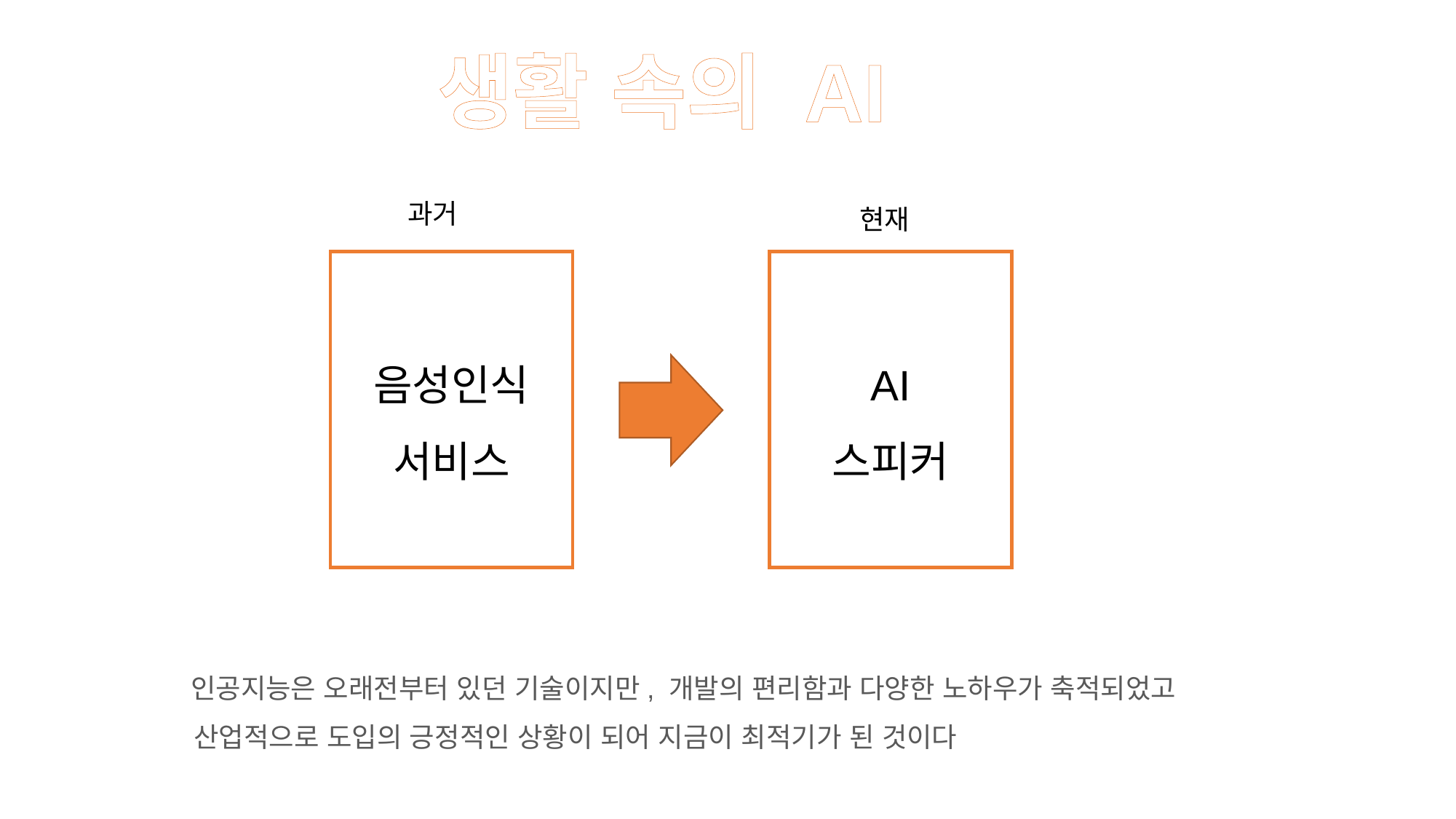

생활 속의 AI
과거
현재
음성인식
서비스
AI
스피커

  인공지능은 오래전부터 있던 기술이지만, 개발의 편리함과 다양한 노하우가 축적되었고
  산업적으로 도입의 긍정적인 상황이 되어 지금이 최적기가 된 것이다